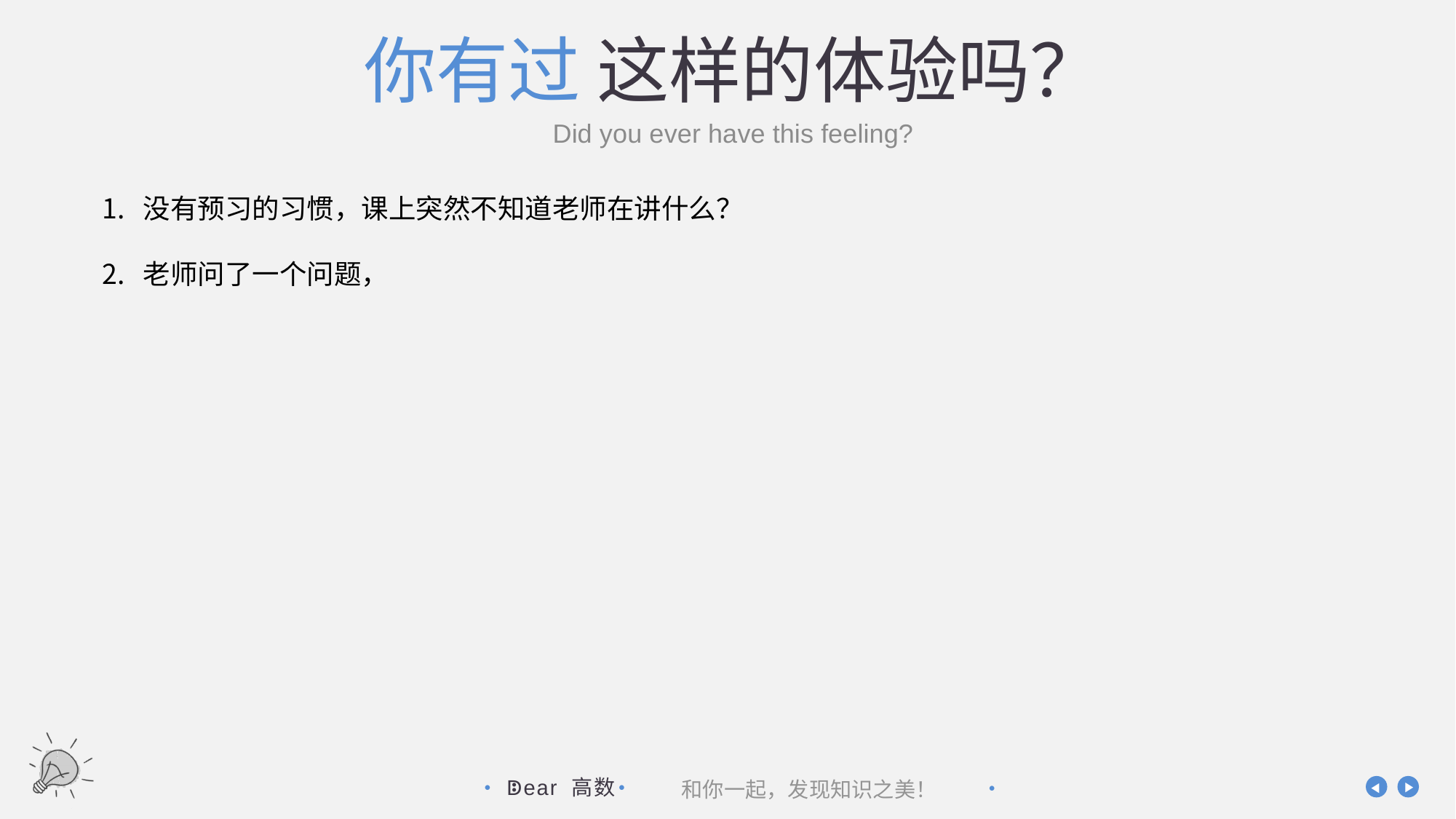

# 你有过 这样的体验吗？
Did you ever have this feeling?
没有预习的习惯，课上突然不知道老师在讲什么？

老师问了一个问题，